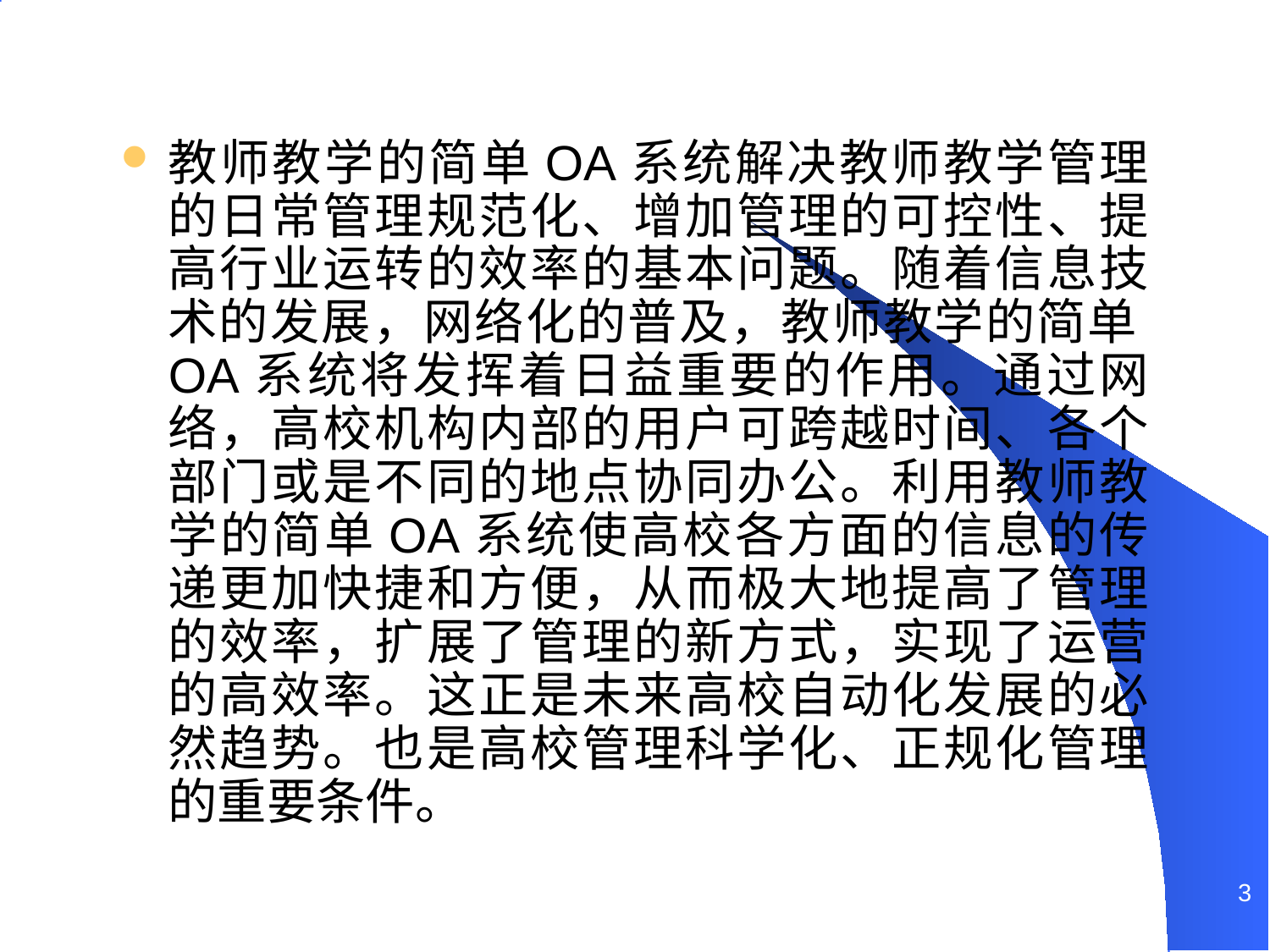

教师教学的简单OA系统解决教师教学管理的日常管理规范化、增加管理的可控性、提高行业运转的效率的基本问题。随着信息技术的发展，网络化的普及，教师教学的简单OA系统将发挥着日益重要的作用。通过网络，高校机构内部的用户可跨越时间、各个部门或是不同的地点协同办公。利用教师教学的简单OA系统使高校各方面的信息的传递更加快捷和方便，从而极大地提高了管理的效率，扩展了管理的新方式，实现了运营的高效率。这正是未来高校自动化发展的必然趋势。也是高校管理科学化、正规化管理的重要条件。

3
Author: